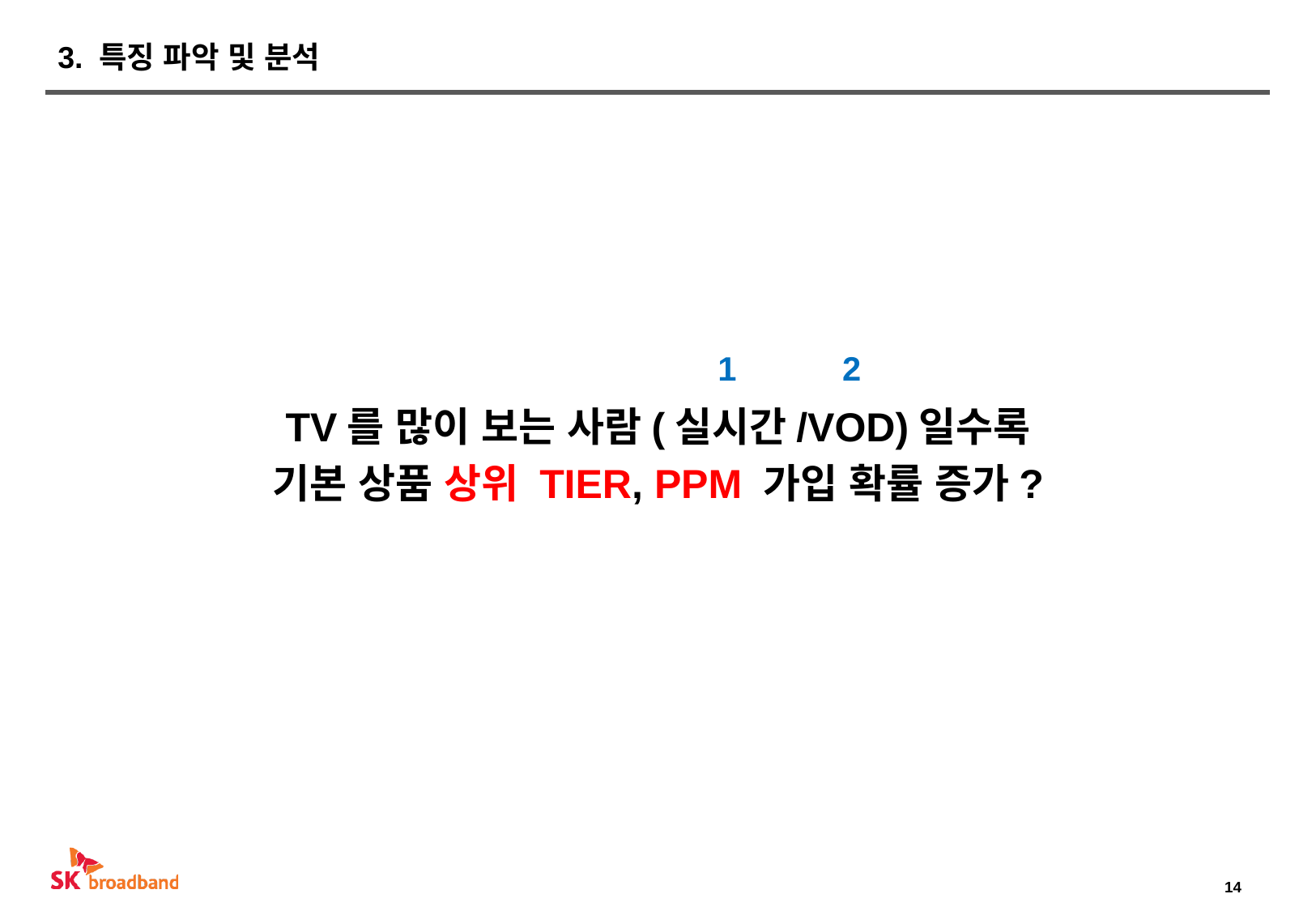

# 3. 특징 파악 및 분석
1
2
TV를 많이 보는 사람(실시간/VOD)일수록
기본 상품 상위 TIER, PPM 가입 확률 증가?